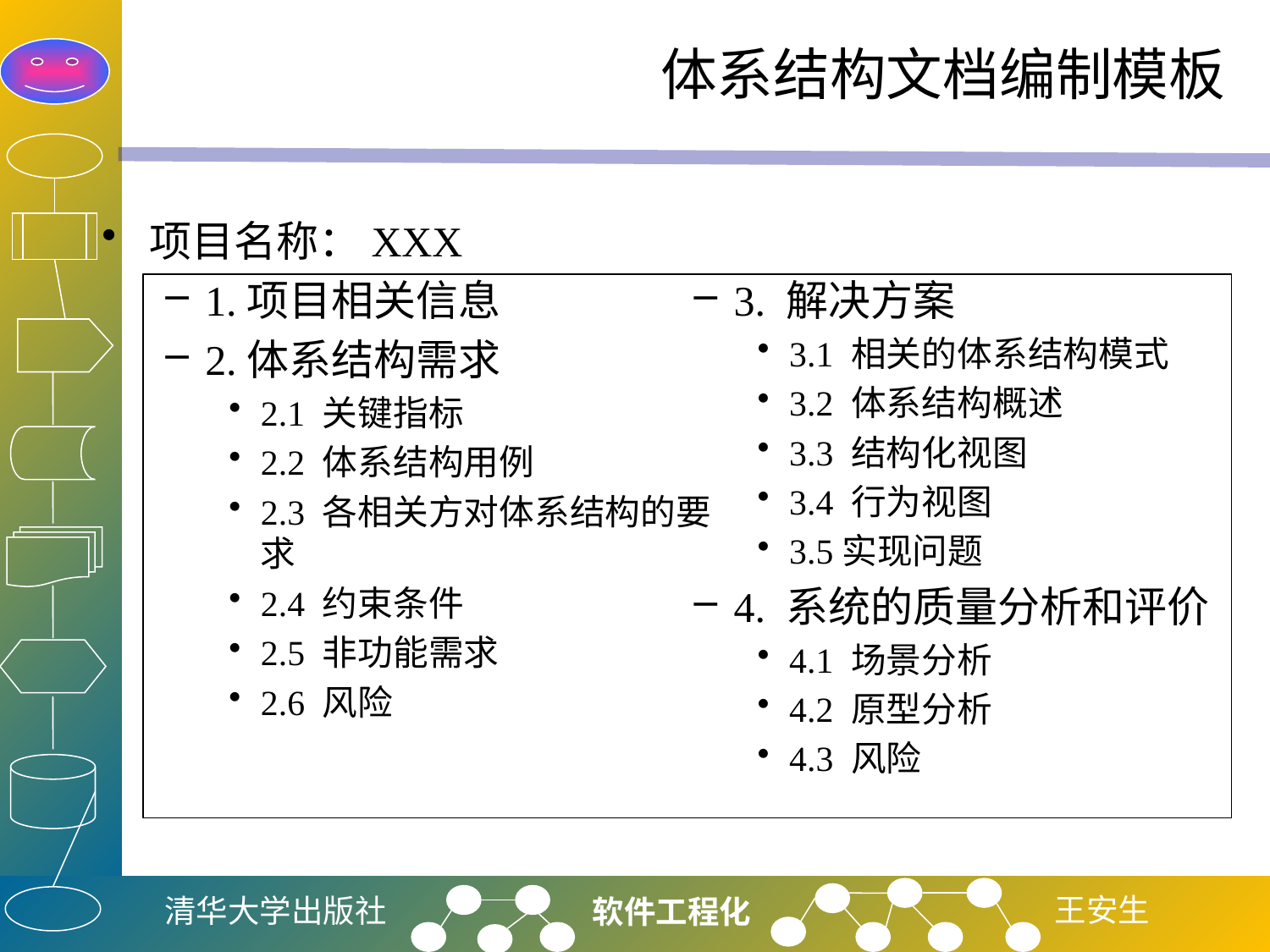

# 体系结构文档编制模板
项目名称：XXX
1.项目相关信息
2.体系结构需求
2.1 关键指标
2.2 体系结构用例
2.3 各相关方对体系结构的要求
2.4 约束条件
2.5 非功能需求
2.6 风险
3. 解决方案
3.1 相关的体系结构模式
3.2 体系结构概述
3.3 结构化视图
3.4 行为视图
3.5实现问题
4. 系统的质量分析和评价
4.1 场景分析
4.2 原型分析
4.3 风险